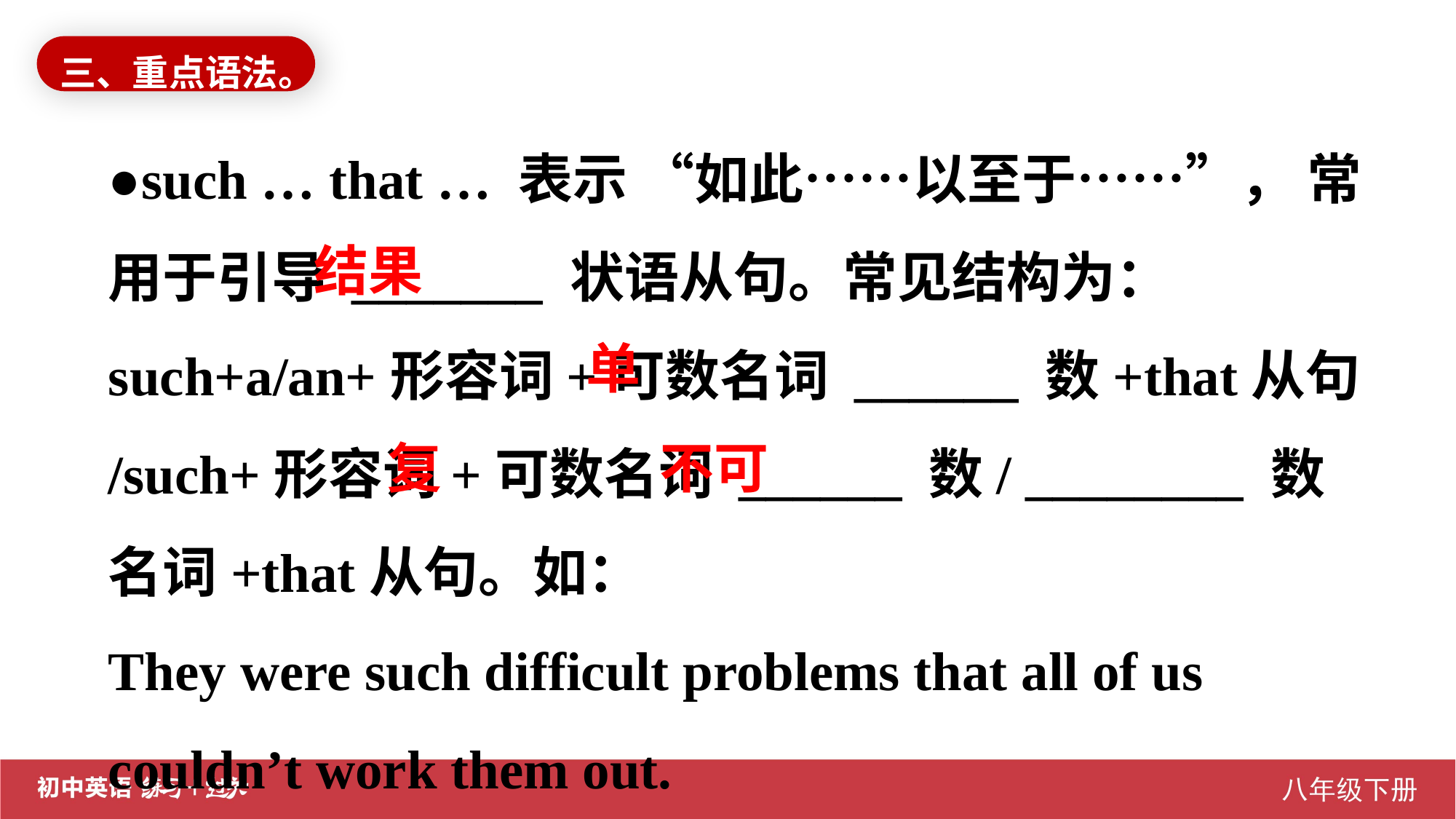

三、重点语法。
●such … that … 表示 “如此……以至于……”， 常用于引导 _______ 状语从句。常见结构为： such+a/an+形容词+可数名词 ______ 数+that从句/such+形容词+可数名词 ______ 数/ ________ 数名词+that从句。如：
They were such difficult problems that all of us couldn’t work them out.
结果
单
复
不可